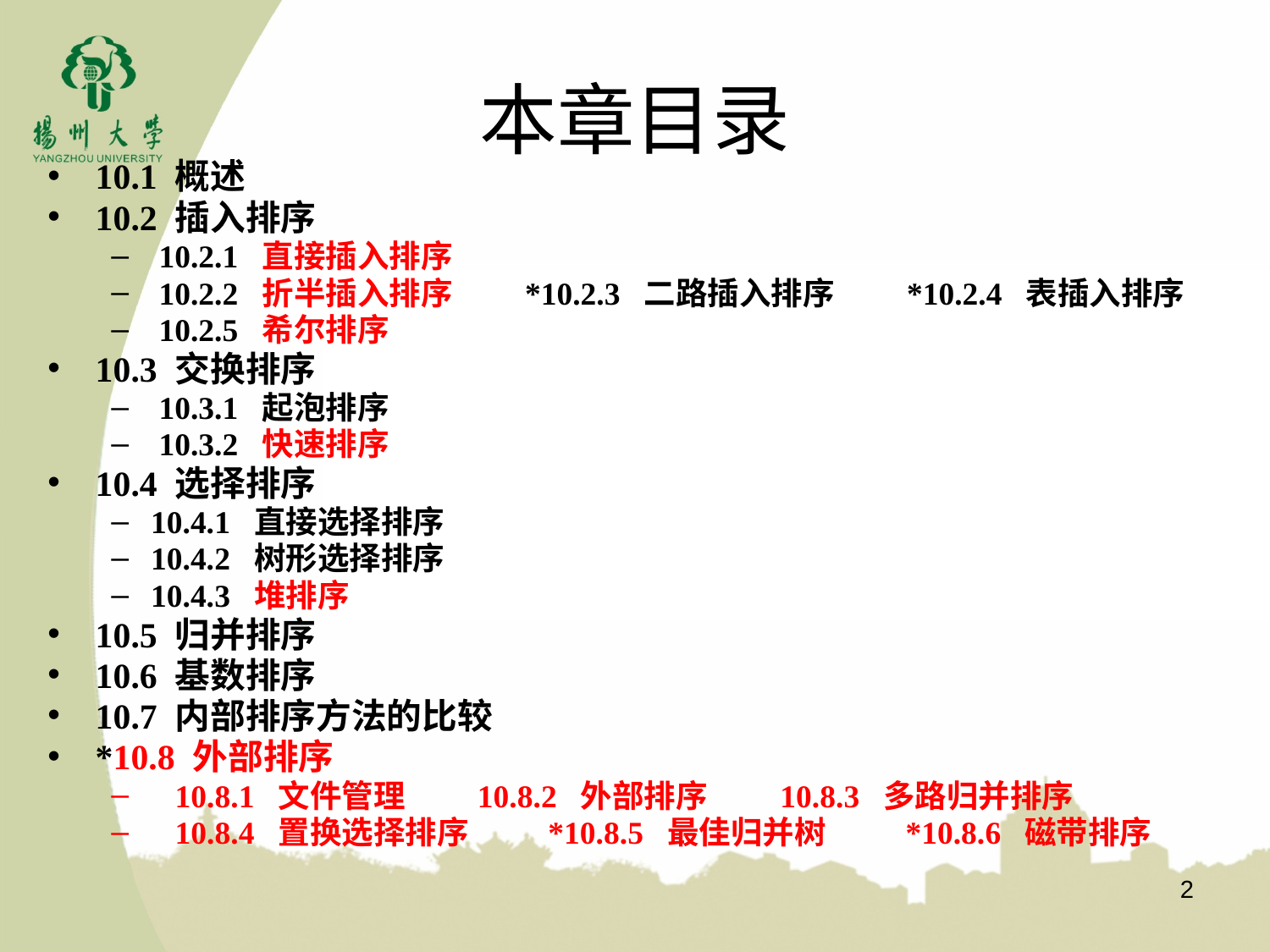

# 本章目录
10.1 概述
10.2 插入排序
 10.2.1  直接插入排序
 10.2.2  折半插入排序         *10.2.3  二路插入排序         *10.2.4  表插入排序
 10.2.5  希尔排序
10.3 交换排序
 10.3.1  起泡排序
 10.3.2  快速排序
10.4 选择排序
10.4.1  直接选择排序
10.4.2  树形选择排序
10.4.3  堆排序
10.5 归并排序
10.6 基数排序
10.7 内部排序方法的比较
*10.8 外部排序
   10.8.1  文件管理         10.8.2  外部排序         10.8.3  多路归并排序
   10.8.4  置换选择排序          *10.8.5  最佳归并树          *10.8.6  磁带排序
2